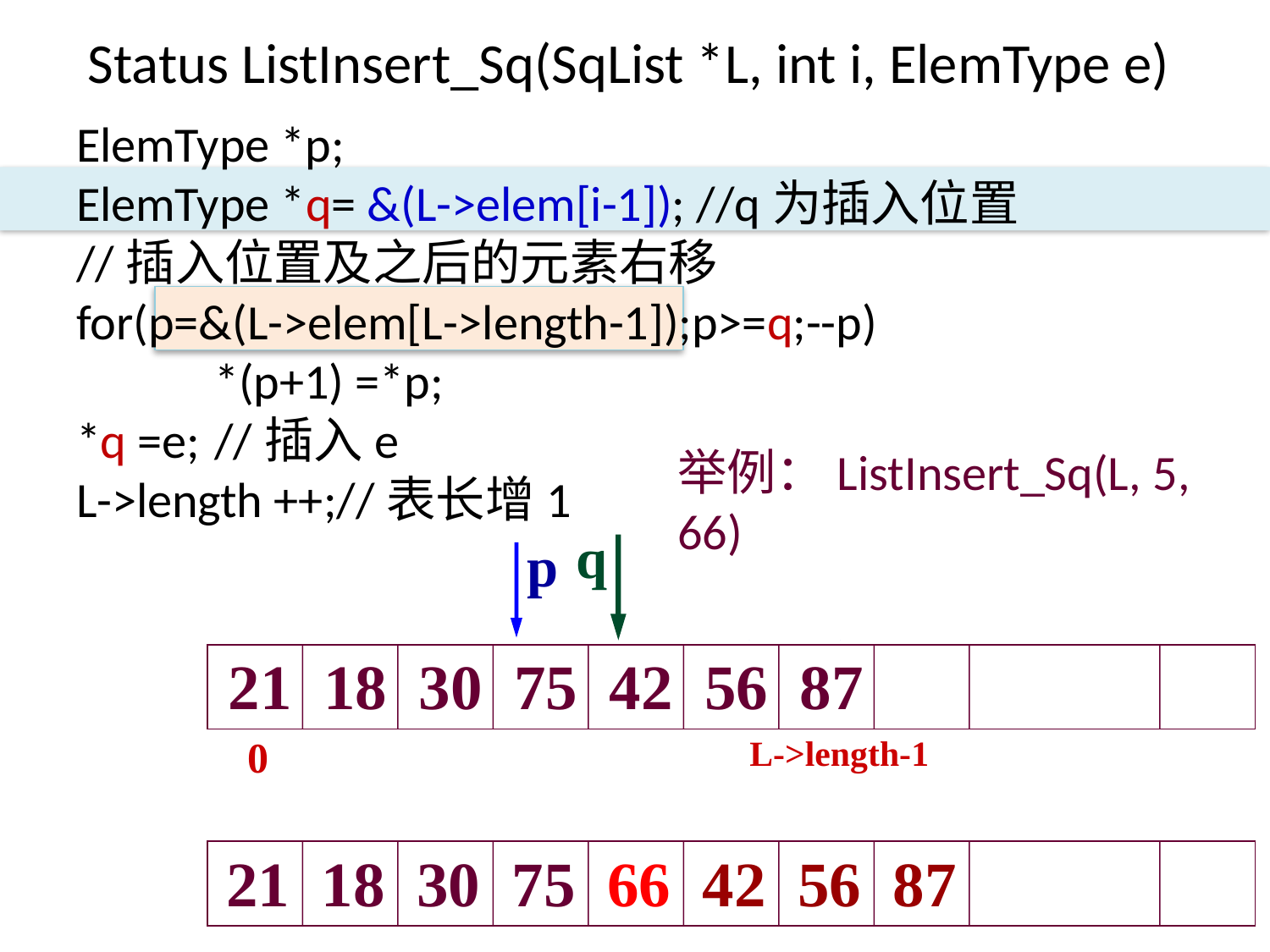

# Status ListInsert_Sq(SqList *L, int i, ElemType e)
ElemType *p;
ElemType *q= &(L->elem[i-1]); //q为插入位置
//插入位置及之后的元素右移
for(p=&(L->elem[L->length-1]);p>=q;--p)
	 *(p+1) =*p;
*q =e;	 //插入e
L->length ++;//表长增1

举例：ListInsert_Sq(L, 5, 66)
q

p

p

p

p

21  18  30  75  42  56  87

0
L->length-1
21  18  30  75

66
42
56
87